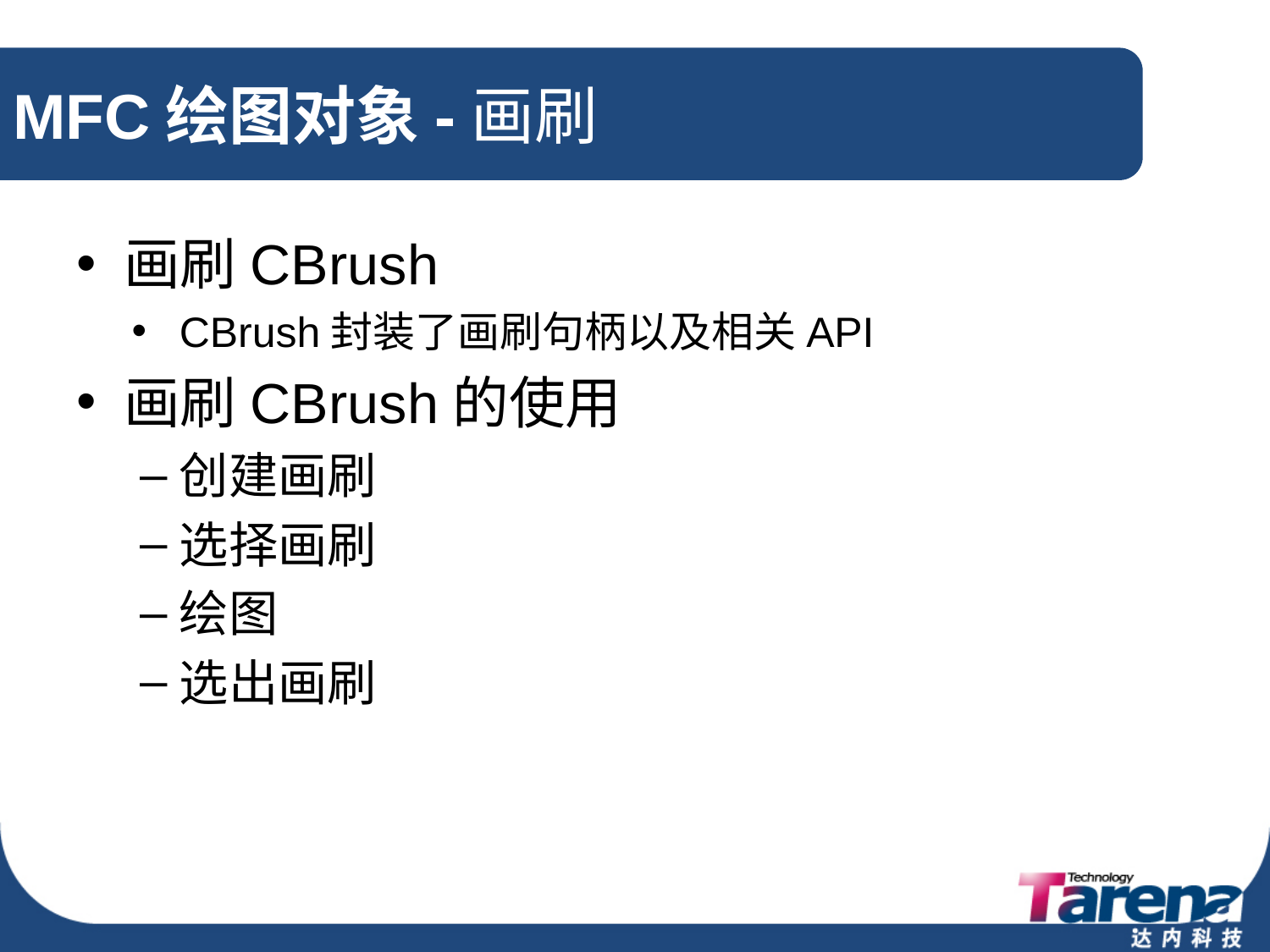

# MFC绘图对象-画刷
画刷CBrush
CBrush封装了画刷句柄以及相关API
画刷CBrush的使用
创建画刷
选择画刷
绘图
选出画刷